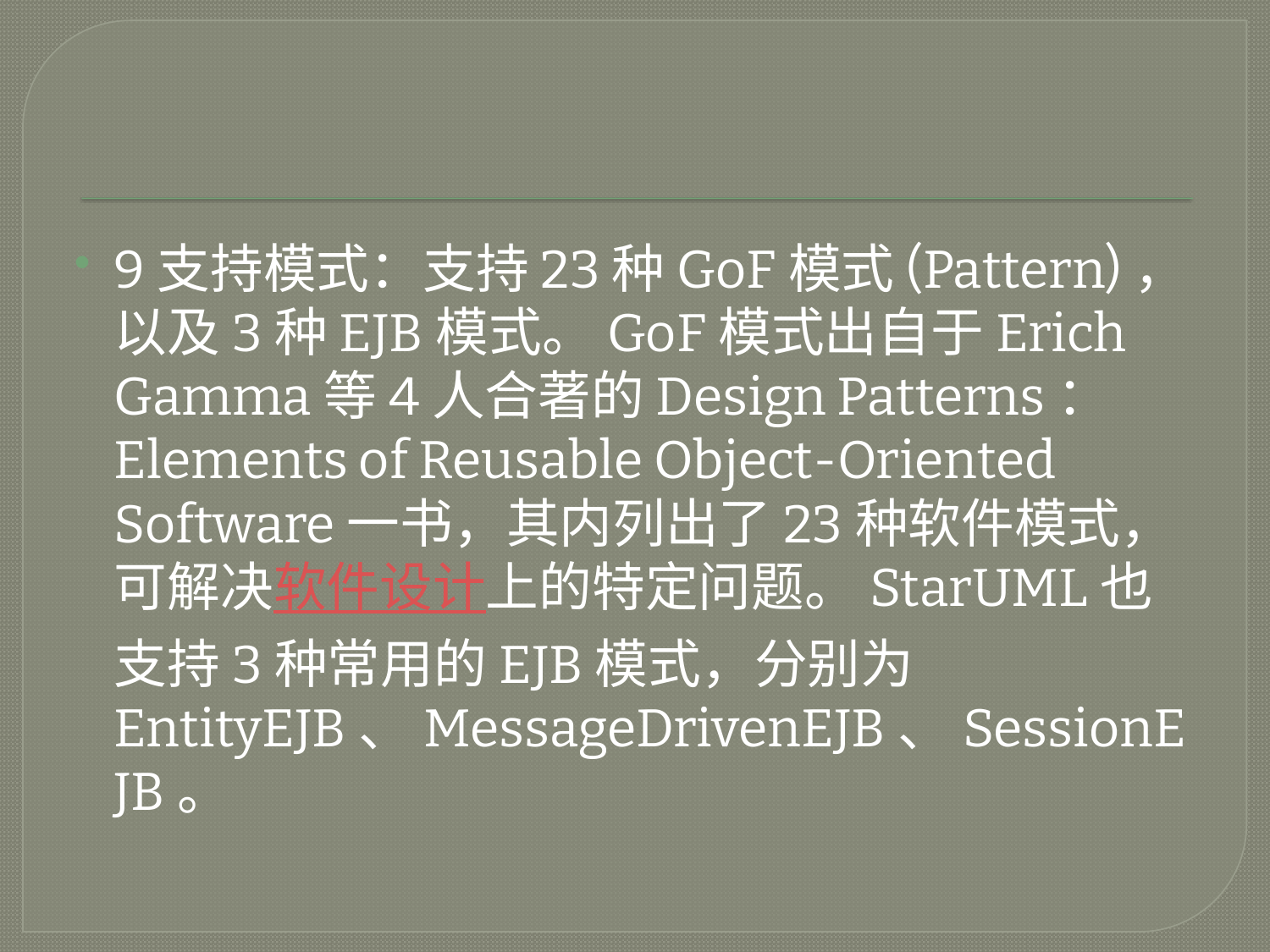

9支持模式：支持23种GoF模式(Pattern)，以及3种EJB模式。GoF模式出自于Erich Gamma等4人合著的Design Patterns：Elements of Reusable Object-Oriented Software一书，其内列出了23种软件模式，可解决软件设计上的特定问题。StarUML也支持3种常用的EJB模式，分别为EntityEJB、MessageDrivenEJB、SessionEJB。